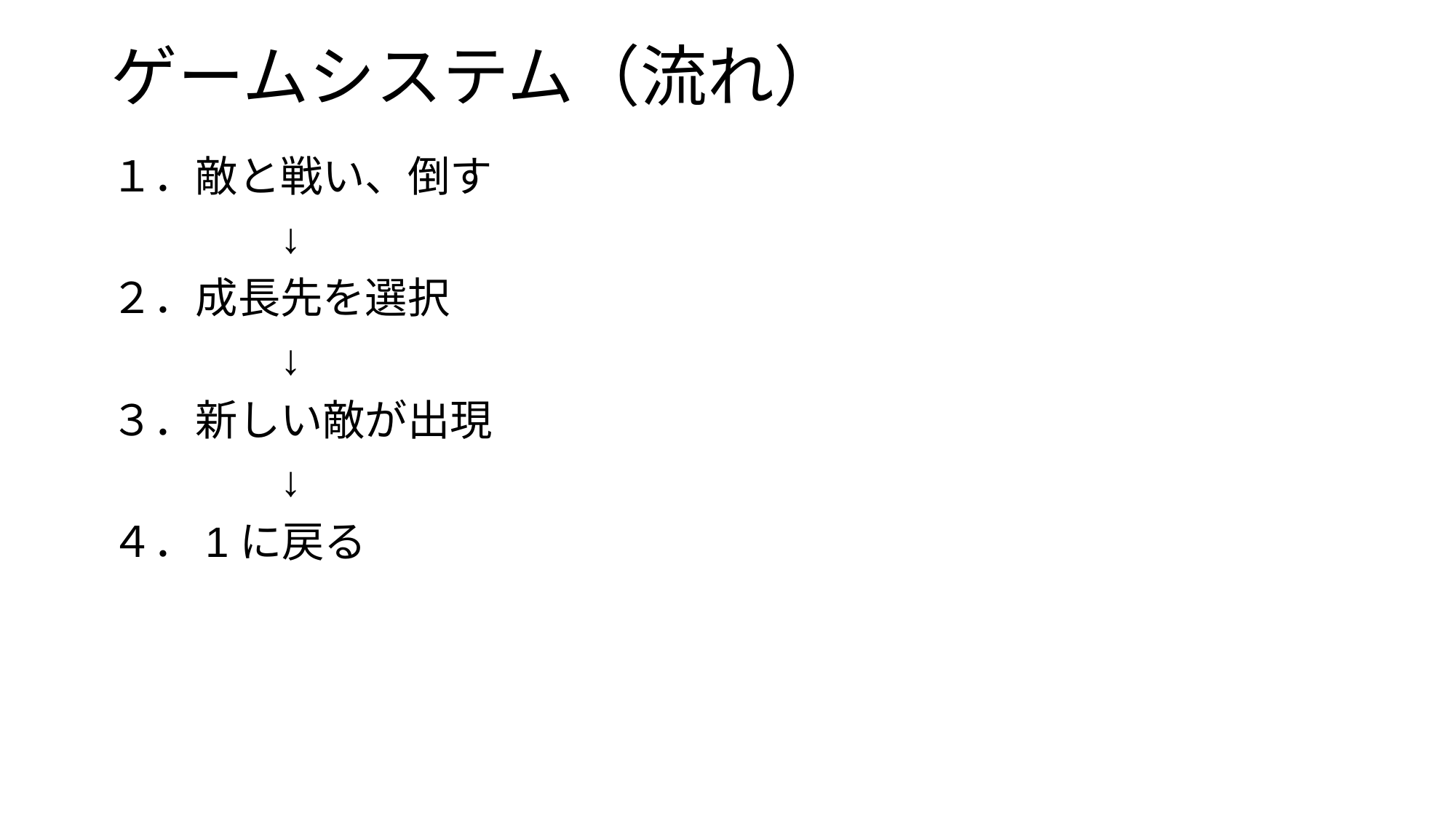

# ゲームシステム（流れ）
１．敵と戦い、倒す
　　　　↓
２．成長先を選択
　　　　↓
３．新しい敵が出現
　　　　↓
４．1に戻る